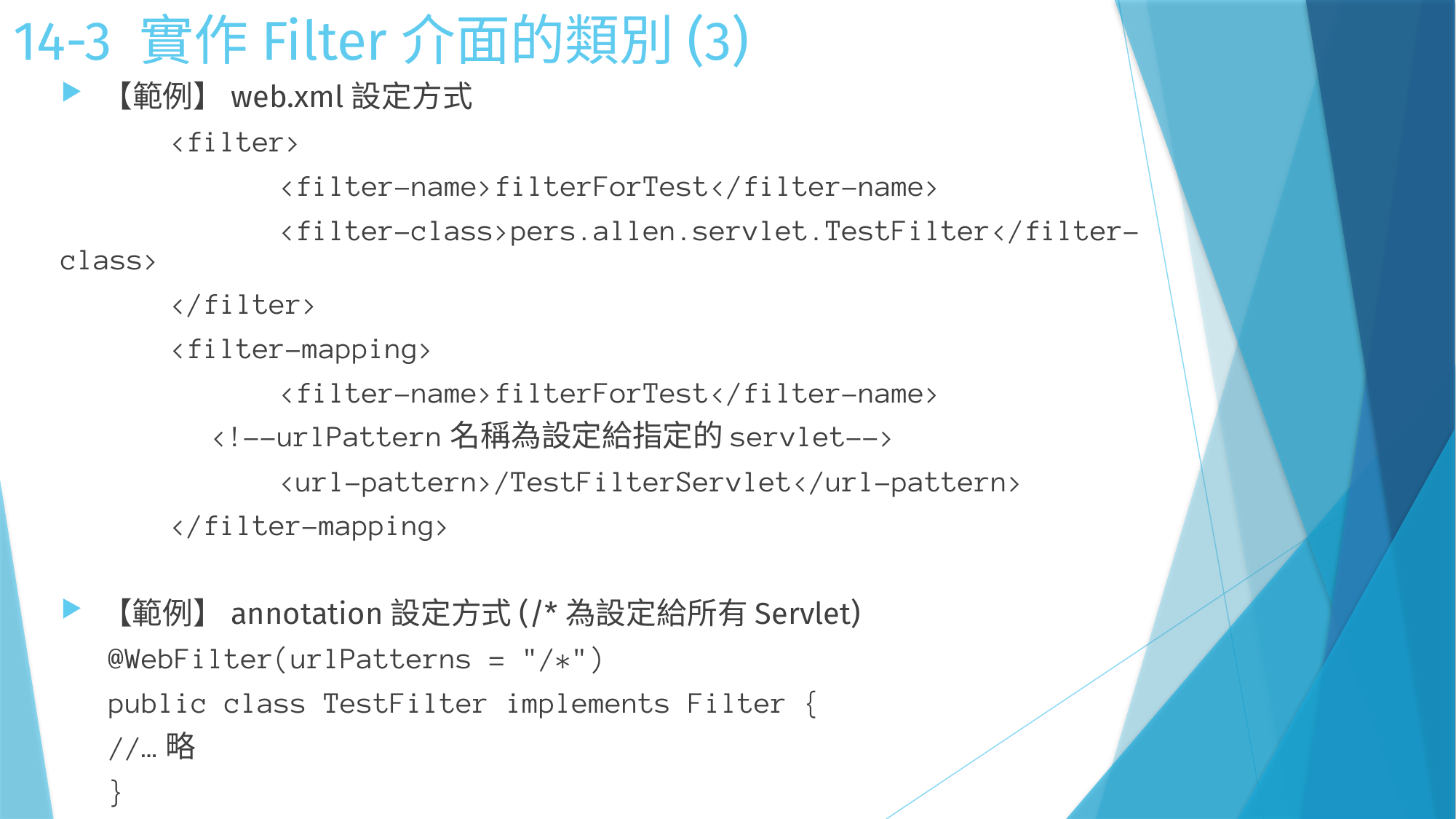

# 14-3 實作Filter介面的類別(3)
【範例】web.xml設定方式
	<filter>
		<filter-name>filterForTest</filter-name>
		<filter-class>pers.allen.servlet.TestFilter</filter-class>
	</filter>
	<filter-mapping>
		<filter-name>filterForTest</filter-name>
<!--urlPattern名稱為設定給指定的servlet-->
		<url-pattern>/TestFilterServlet</url-pattern>
	</filter-mapping>

【範例】annotation設定方式(/*為設定給所有Servlet)
@WebFilter(urlPatterns = "/*")
public class TestFilter implements Filter {
//…略
}